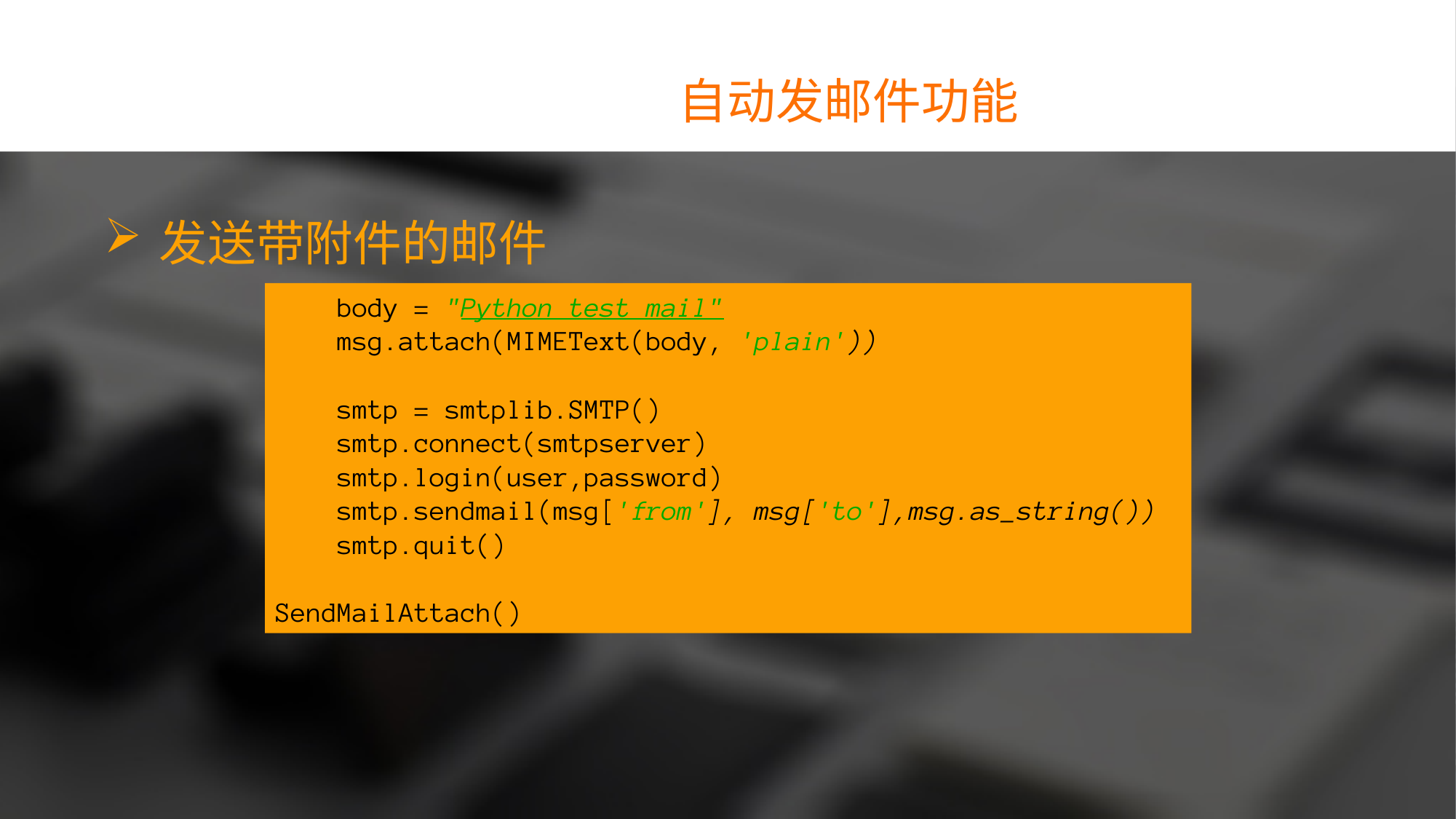

自动发邮件功能
发送带附件的邮件
    body = "Python test mail"
    msg.attach(MIMEText(body, 'plain'))

    smtp = smtplib.SMTP()
    smtp.connect(smtpserver)
    smtp.login(user,password)
    smtp.sendmail(msg['from'], msg['to'],msg.as_string())
    smtp.quit()

SendMailAttach()